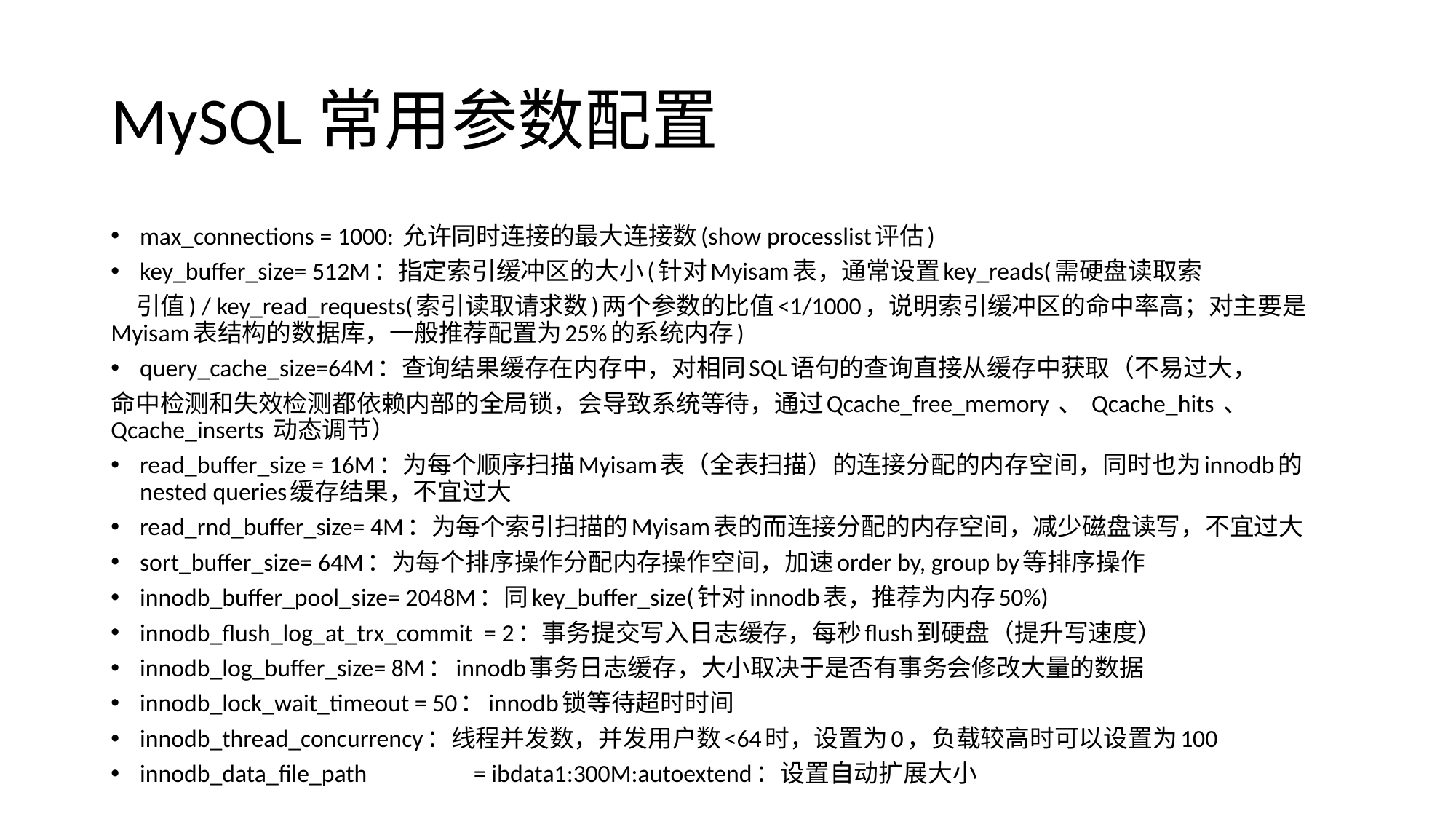

# MySQL常用参数配置
max_connections = 1000: 允许同时连接的最大连接数(show processlist评估)
key_buffer_size= 512M：指定索引缓冲区的大小(针对Myisam表，通常设置key_reads(需硬盘读取索
    引值) / key_read_requests(索引读取请求数)两个参数的比值<1/1000，说明索引缓冲区的命中率高；对主要是Myisam表结构的数据库，一般推荐配置为25%的系统内存)
query_cache_size=64M：查询结果缓存在内存中，对相同SQL语句的查询直接从缓存中获取（不易过大，
命中检测和失效检测都依赖内部的全局锁，会导致系统等待，通过Qcache_free_memory 、 Qcache_hits 、 Qcache_inserts 动态调节）
read_buffer_size = 16M：为每个顺序扫描Myisam表（全表扫描）的连接分配的内存空间，同时也为innodb的nested queries缓存结果，不宜过大
read_rnd_buffer_size= 4M：为每个索引扫描的Myisam表的而连接分配的内存空间，减少磁盘读写，不宜过大
sort_buffer_size= 64M：为每个排序操作分配内存操作空间，加速order by, group by等排序操作
innodb_buffer_pool_size= 2048M：同key_buffer_size(针对innodb表，推荐为内存50%)
innodb_flush_log_at_trx_commit  = 2：事务提交写入日志缓存，每秒flush到硬盘（提升写速度）
innodb_log_buffer_size= 8M：innodb事务日志缓存，大小取决于是否有事务会修改大量的数据
innodb_lock_wait_timeout = 50：innodb锁等待超时时间
innodb_thread_concurrency：线程并发数，并发用户数<64时，设置为0，负载较高时可以设置为100
innodb_data_file_path                   = ibdata1:300M:autoextend：设置自动扩展大小